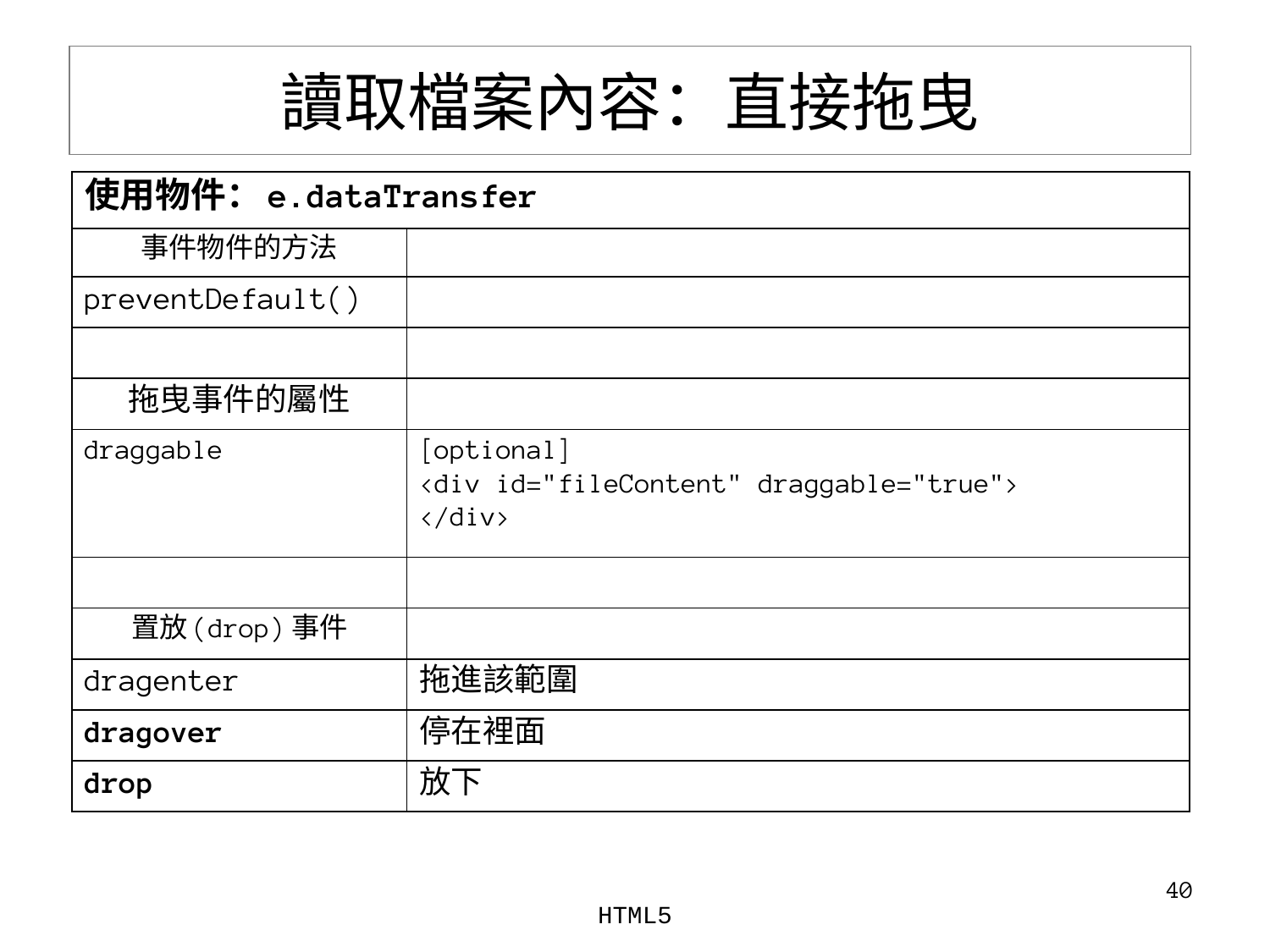

# 讀取檔案內容：直接拖曳
| 使用物件：e.dataTransfer |  |
| --- | --- |
| 事件物件的方法 |  |
| preventDefault() |  |
|  |  |
| 拖曳事件的屬性 |  |
| draggable | [optional] <div id="fileContent" draggable="true"> </div> |
|  |  |
| 置放(drop)事件 |  |
| dragenter | 拖進該範圍 |
| dragover | 停在裡面 |
| drop | 放下 |
40
HTML5